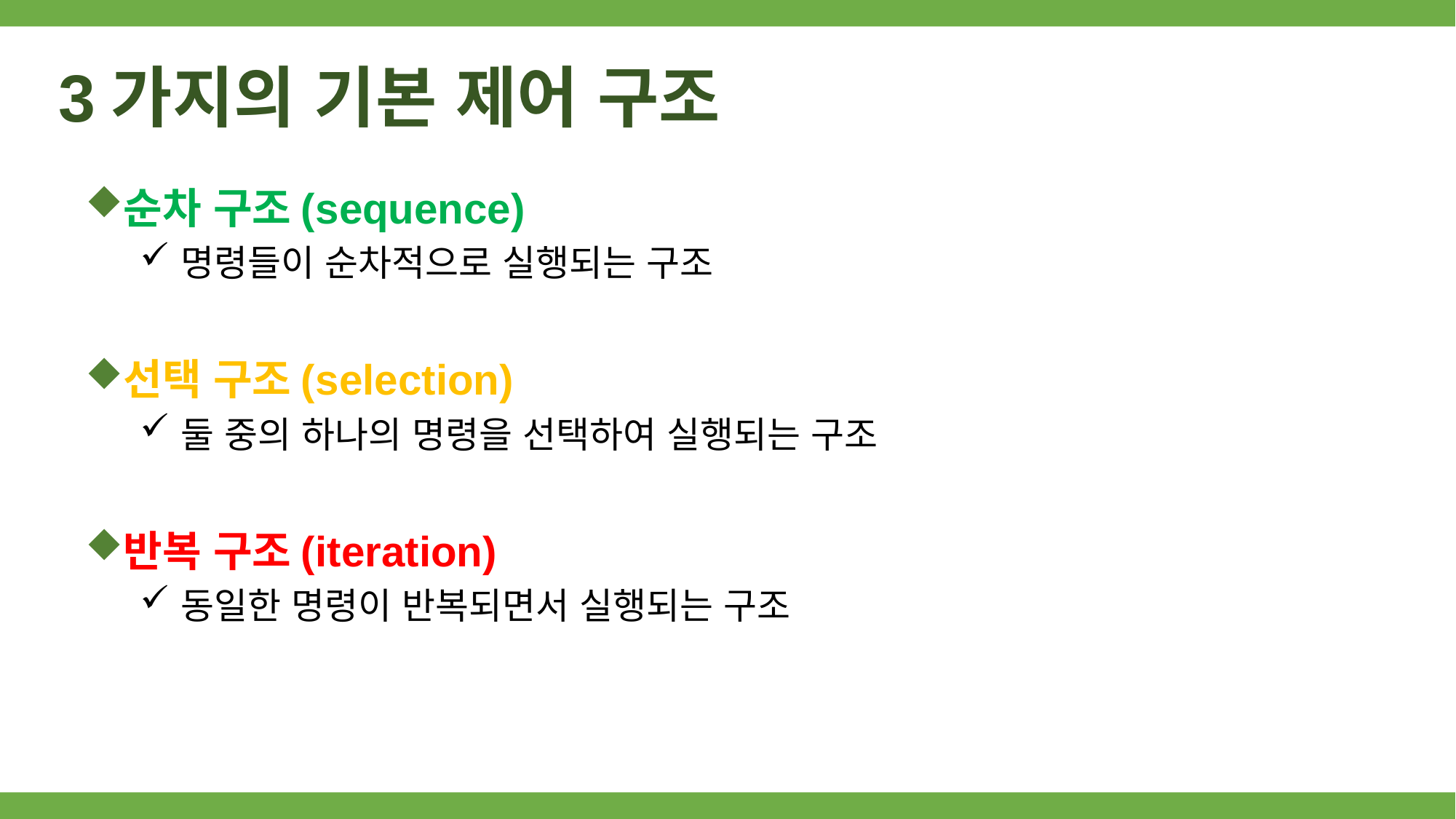

# 3가지의 기본 제어 구조

순차 구조(sequence)
명령들이 순차적으로 실행되는 구조

선택 구조(selection)
둘 중의 하나의 명령을 선택하여 실행되는 구조

반복 구조(iteration)
동일한 명령이 반복되면서 실행되는 구조